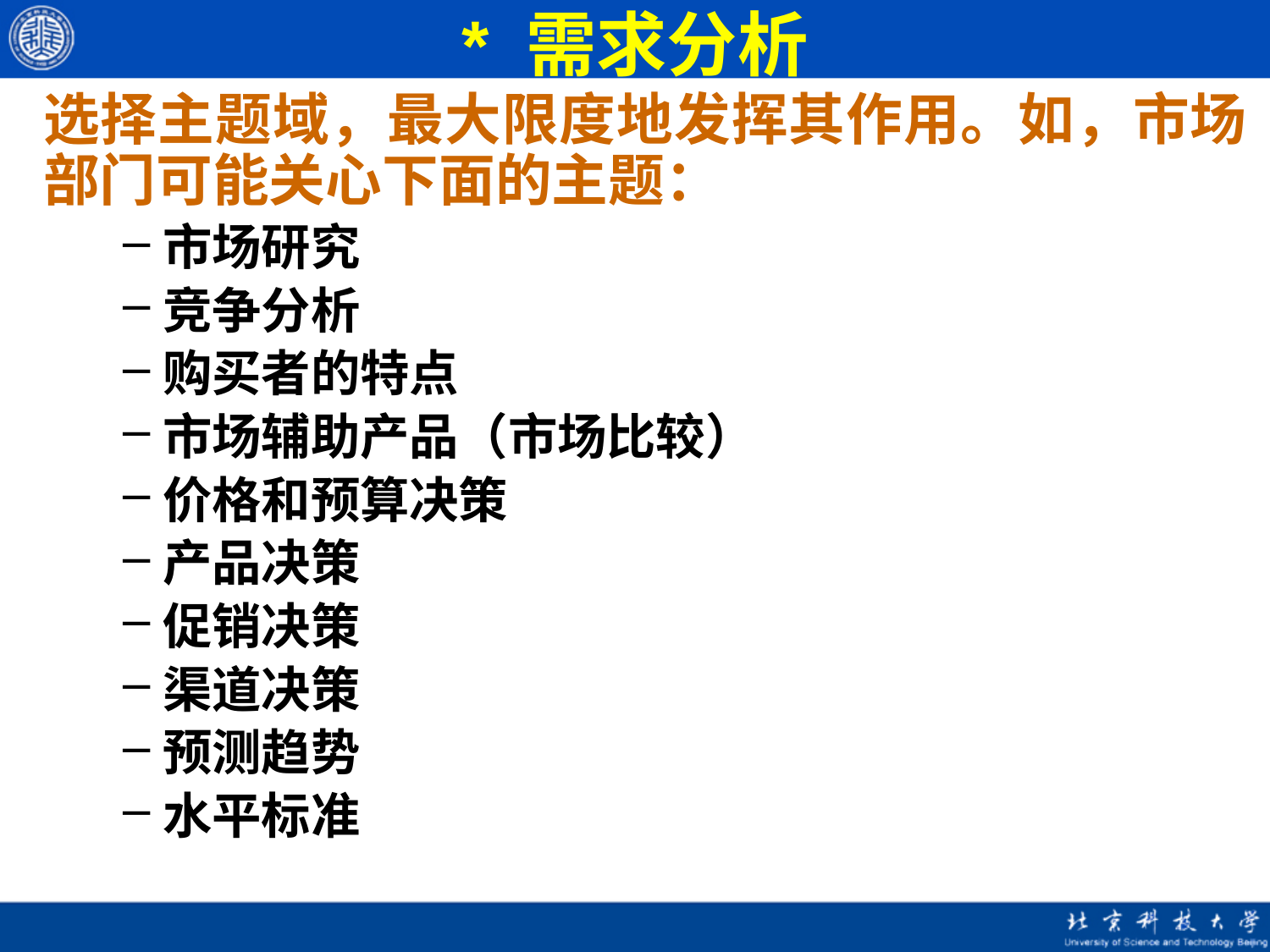

# * 需求分析
选择主题域，最大限度地发挥其作用。如，市场部门可能关心下面的主题：
市场研究
竞争分析
购买者的特点
市场辅助产品（市场比较）
价格和预算决策
产品决策
促销决策
渠道决策
预测趋势
水平标准